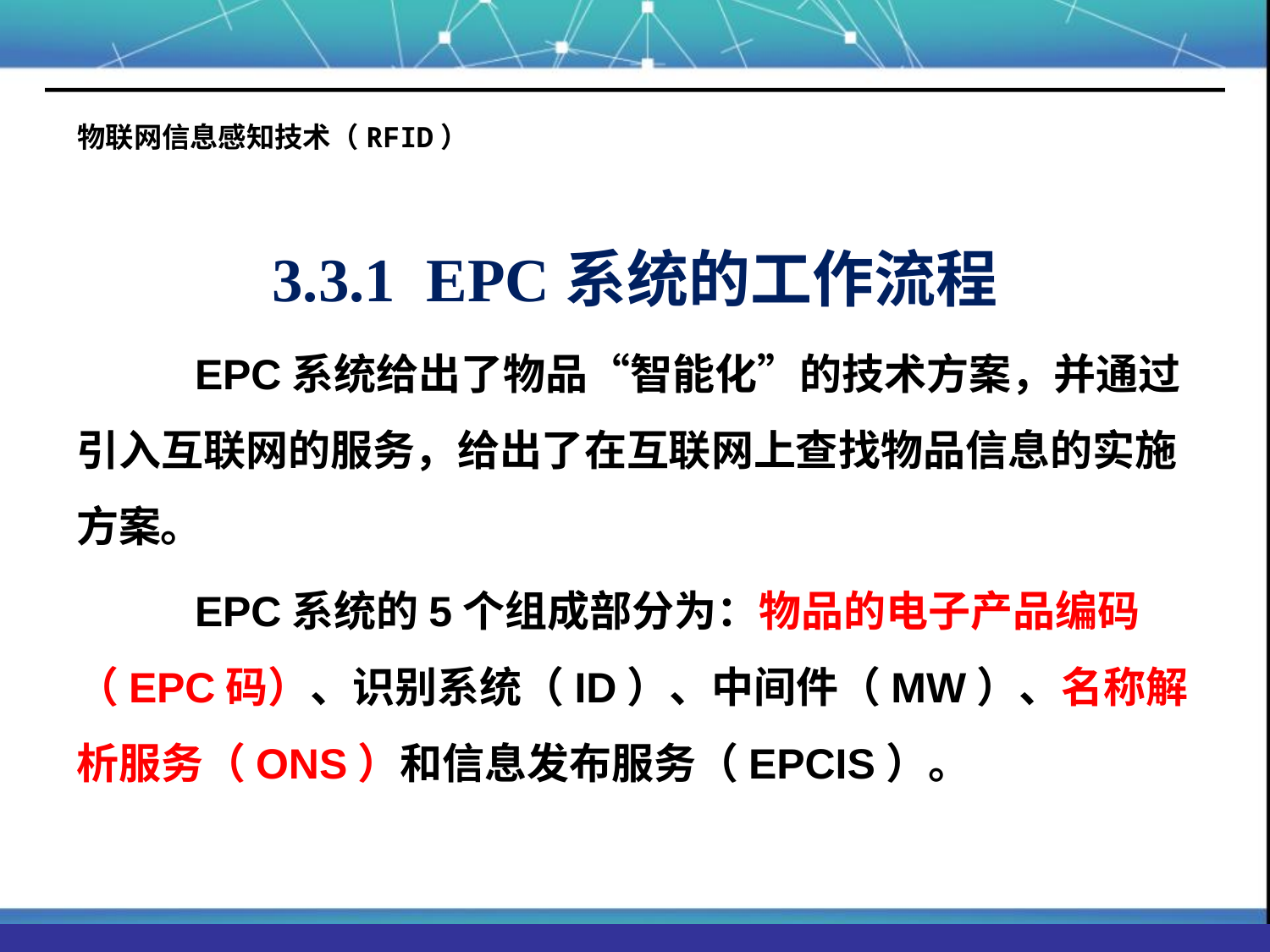

# 物联网信息感知技术（RFID）

3.3.1  EPC系统的工作流程
          EPC系统给出了物品“智能化”的技术方案，并通过引入互联网的服务，给出了在互联网上查找物品信息的实施方案。
          EPC系统的5个组成部分为：物品的电子产品编码（EPC码）、识别系统（ID）、中间件（MW）、名称解析服务（ONS）和信息发布服务（EPCIS）。